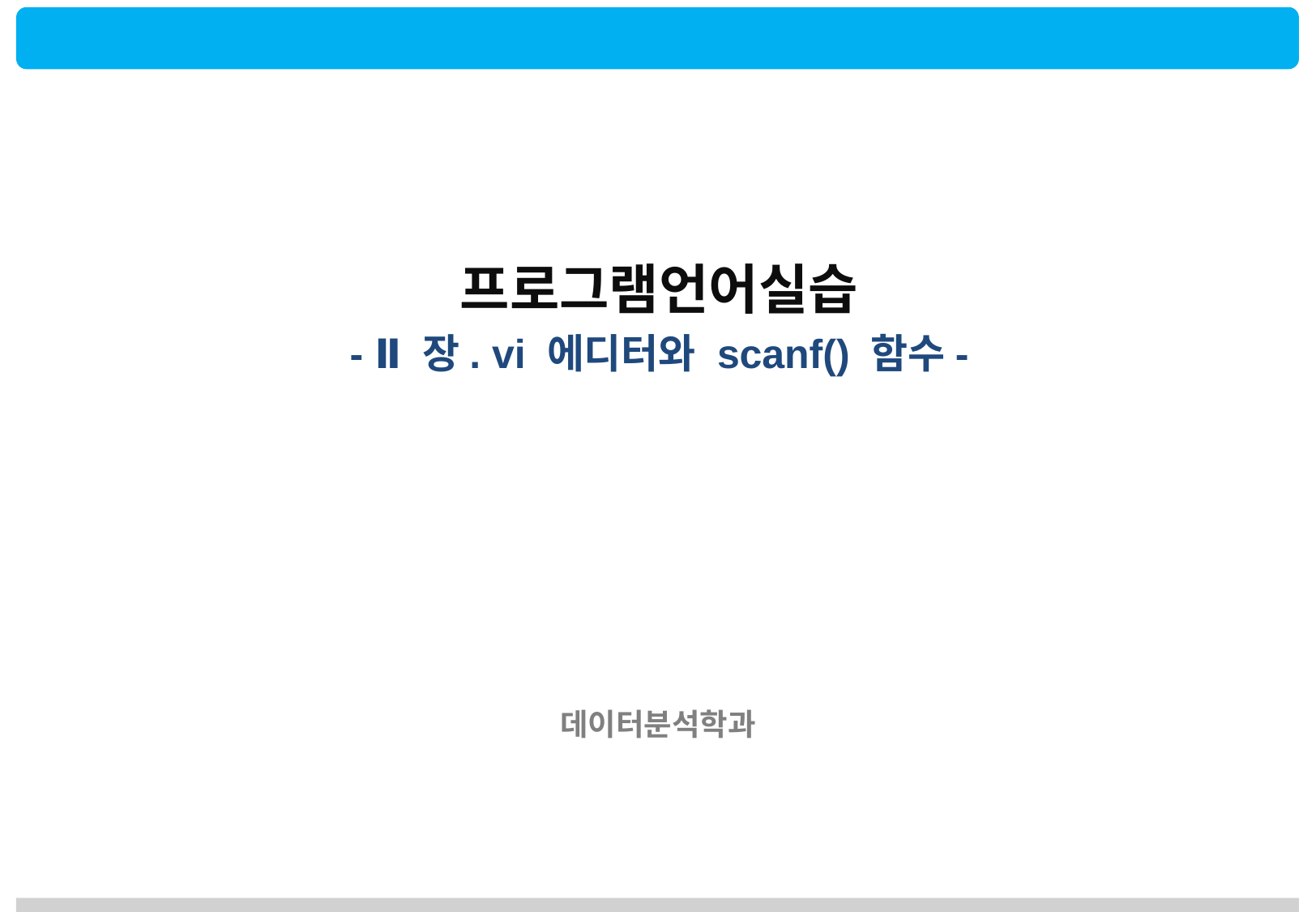

프로그램언어실습
- Ⅱ 장. vi 에디터와 scanf() 함수-
데이터분석학과